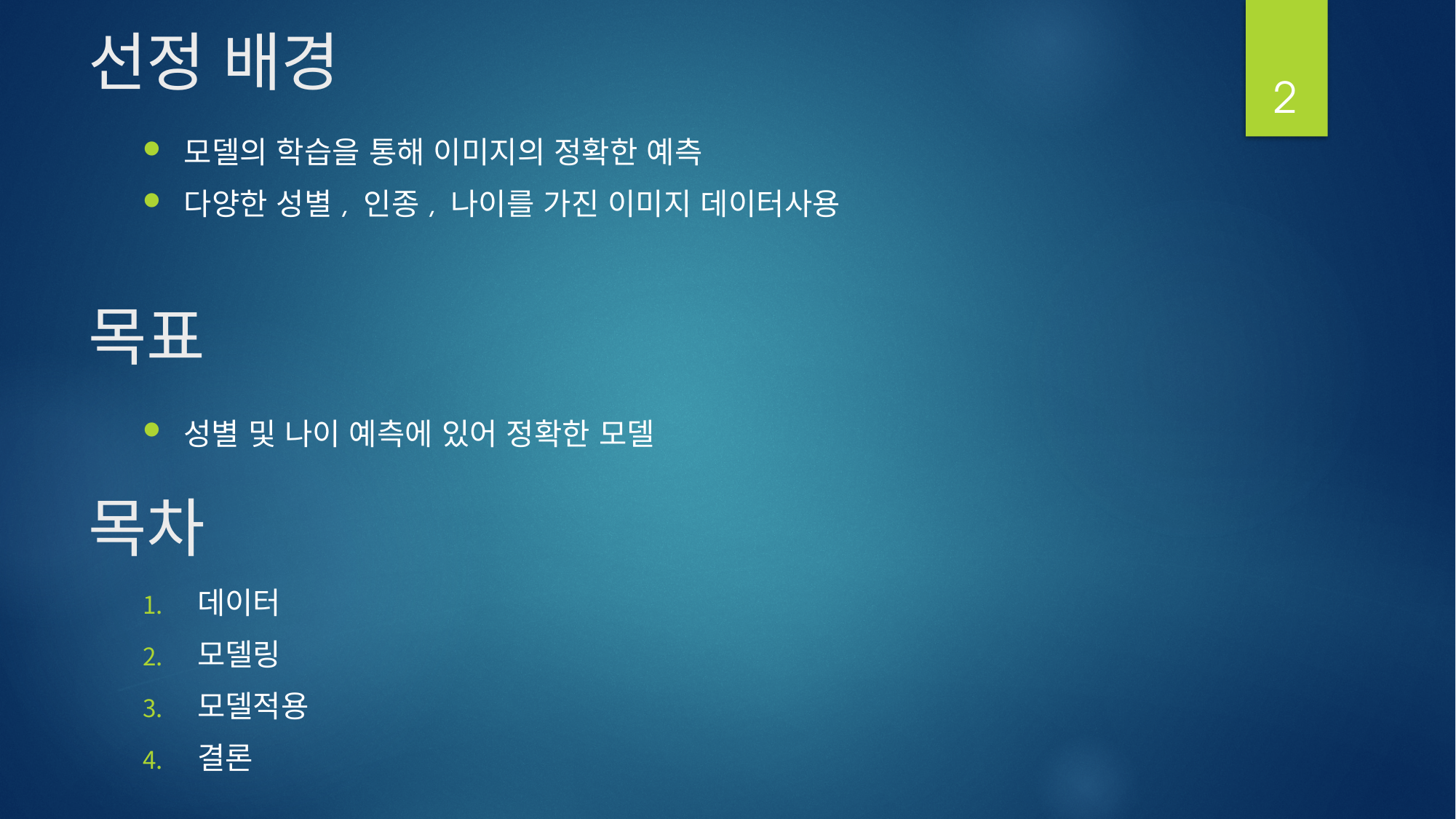

# 선정 배경
2
모델의 학습을 통해 이미지의 정확한 예측
다양한 성별, 인종, 나이를 가진 이미지 데이터사용
목표
성별 및 나이 예측에 있어 정확한 모델

목차
데이터
모델링
모델적용
결론